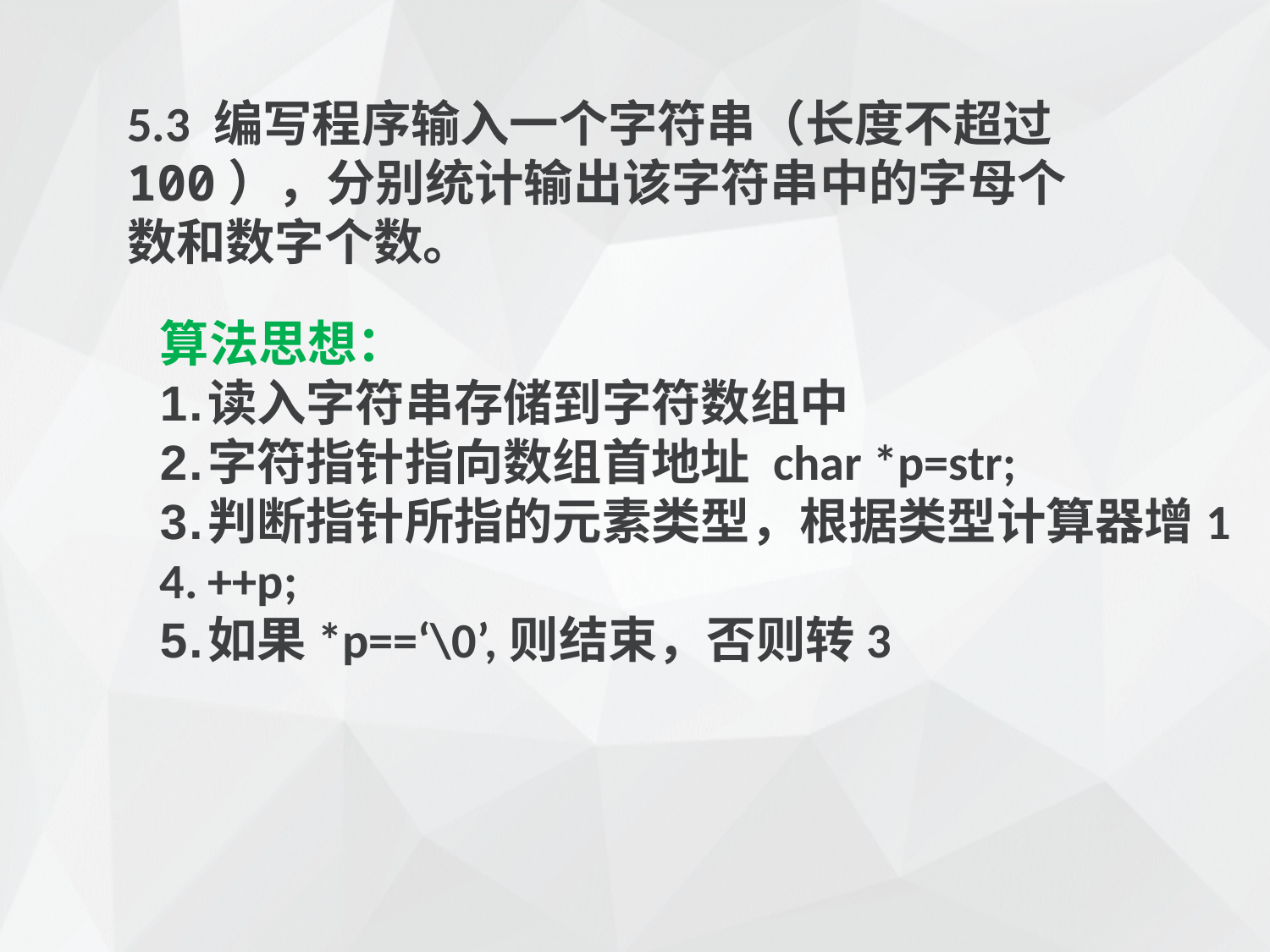

5.3 编写程序输入一个字符串（长度不超过100），分别统计输出该字符串中的字母个数和数字个数。
算法思想：
读入字符串存储到字符数组中
字符指针指向数组首地址 char *p=str;
判断指针所指的元素类型，根据类型计算器增1
++p;
如果*p==‘\0’,则结束，否则转3